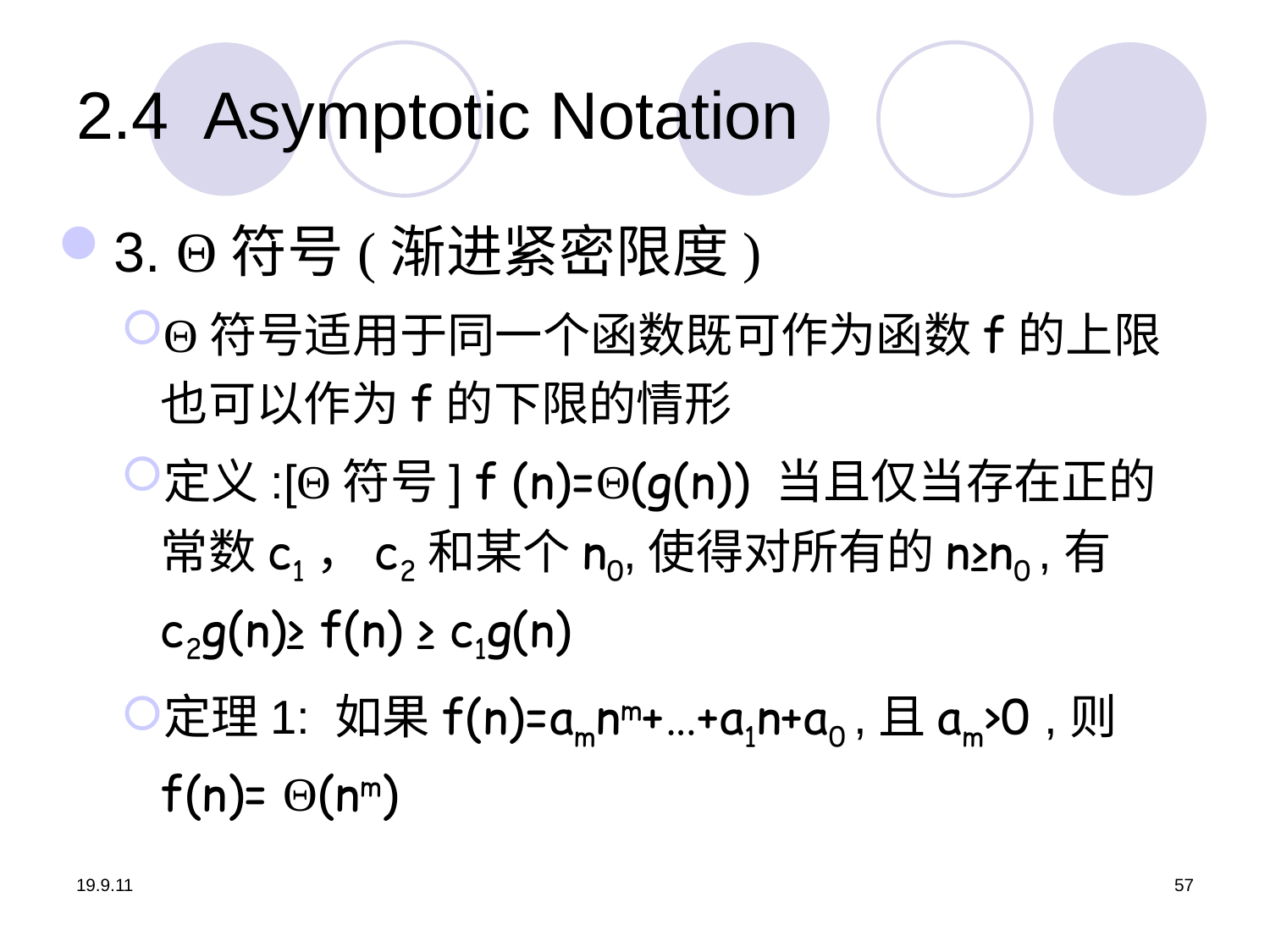

# 2.4	Asymptotic Notation
3. Θ符号(渐进紧密限度)
Θ符号适用于同一个函数既可作为函数f的上限也可以作为f的下限的情形
定义:[Θ符号] f (n)=Θ(g(n)) 当且仅当存在正的常数c1，c2和某个n0,使得对所有的n≥n0 ,有 c2g(n)≥ f(n) ≥ c1g(n)
定理1: 如果f(n)=amnm+…+a1n+a0 ,且am>0 ,则f(n)= Θ(nm)
19.9.11
57